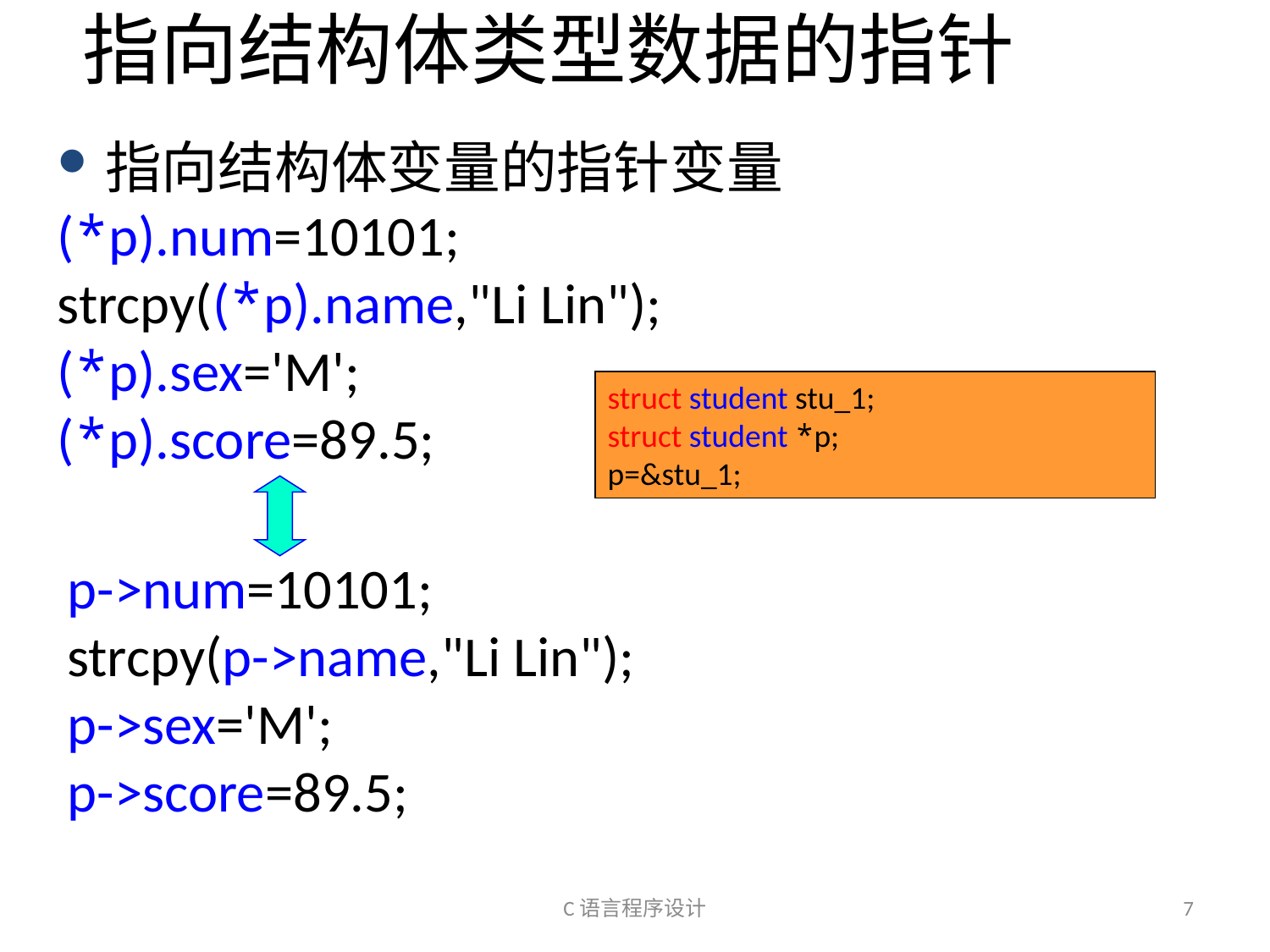

# 指向结构体类型数据的指针
指向结构体变量的指针变量
(*p).num=10101;
strcpy((*p).name,"Li Lin");
(*p).sex='M';
(*p).score=89.5;
struct student stu_1;
struct student *p;
p=&stu_1;

p->num=10101;
strcpy(p->name,"Li Lin");
p->sex='M';
p->score=89.5;
C语言程序设计
7